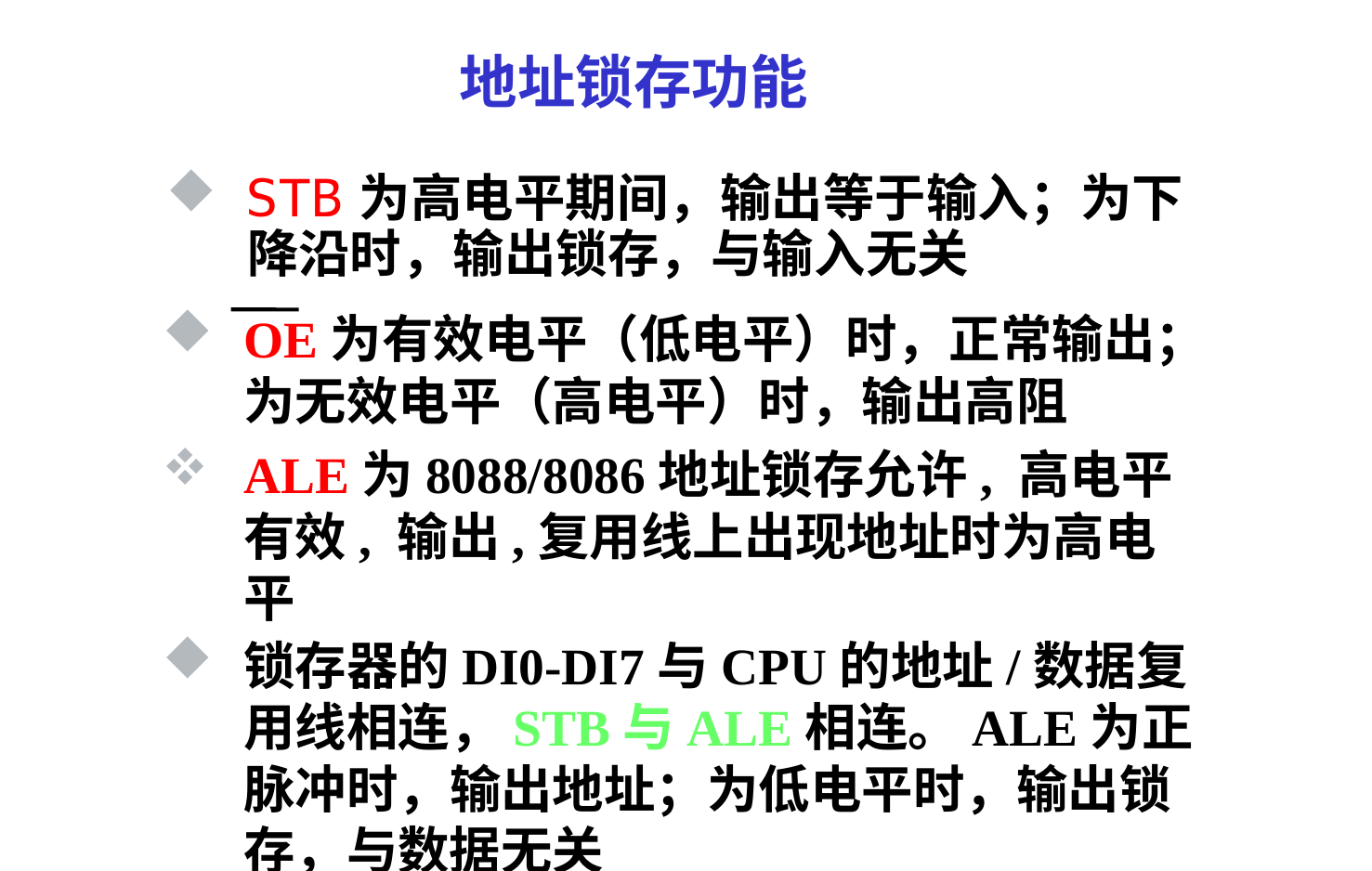

# 地址锁存功能
STB为高电平期间，输出等于输入；为下降沿时，输出锁存，与输入无关
OE为有效电平（低电平）时，正常输出；为无效电平（高电平）时，输出高阻

ALE为8088/8086地址锁存允许, 高电平有效, 输出,复用线上出现地址时为高电平
锁存器的DI0-DI7与CPU的地址/数据复用线相连，STB与ALE相连。ALE为正脉冲时，输出地址；为低电平时，输出锁存，与数据无关